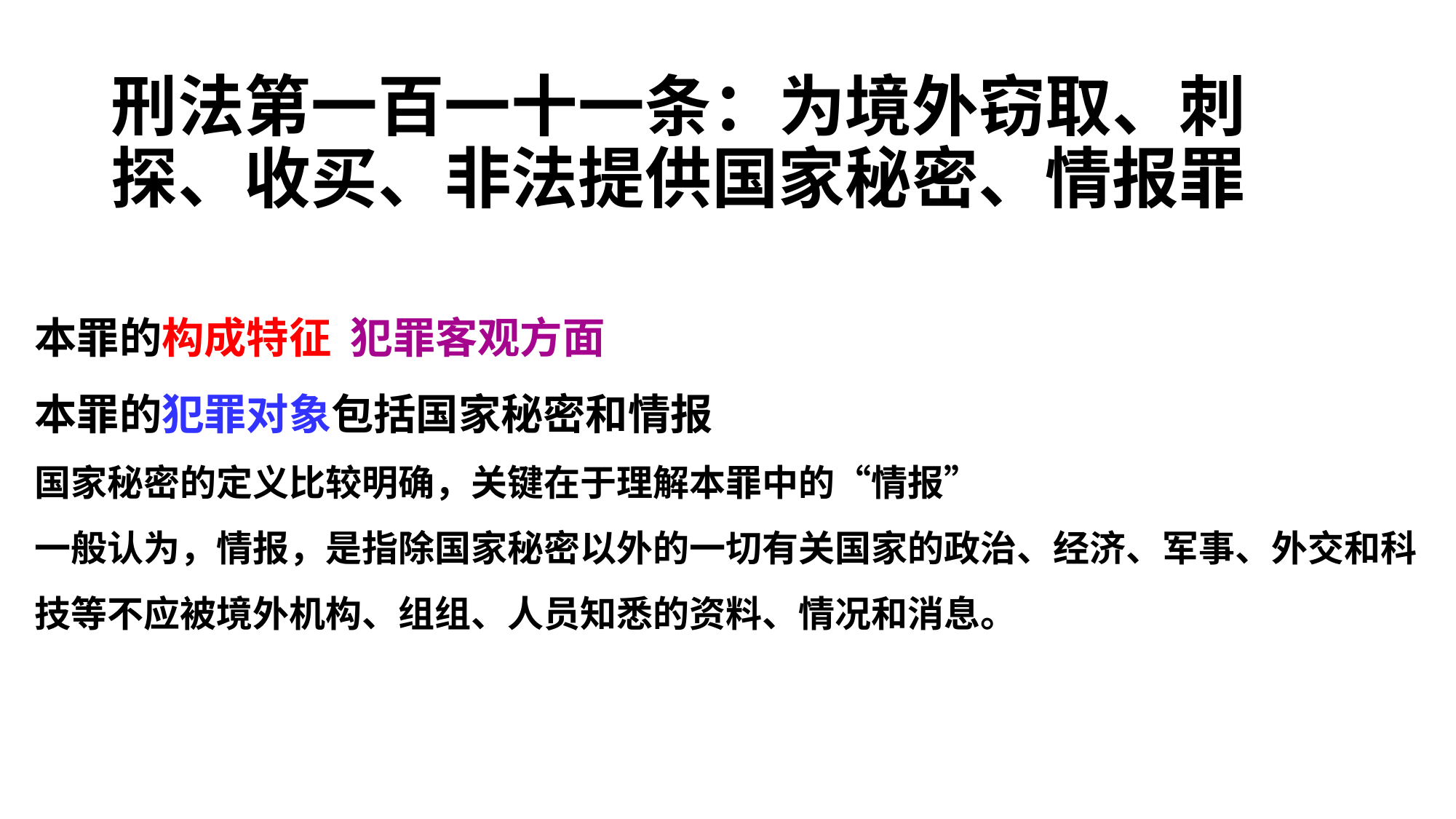

# 刑法第一百一十一条：为境外窃取、刺 探、收买、非法提供国家秘密、情报罪
本罪的构成特征  犯罪客观方面
本罪的犯罪对象包括国家秘密和情报
国家秘密的定义比较明确，关键在于理解本罪中的“情报”
一般认为，情报，是指除国家秘密以外的一切有关国家的政治、经济、军事、外交和科技等不应被境外机构、组组、人员知悉的资料、情况和消息。